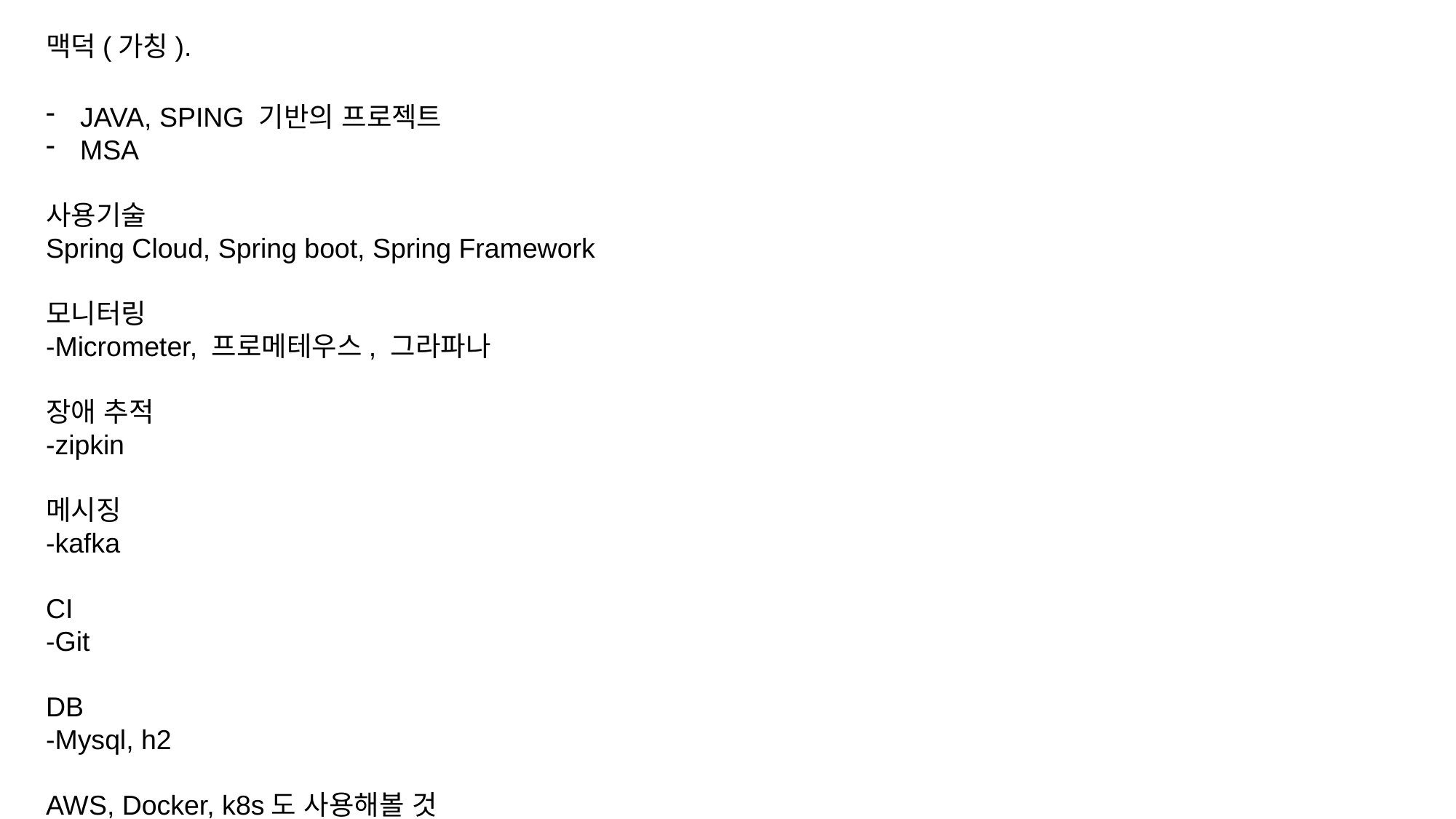

맥덕(가칭).
JAVA, SPING 기반의 프로젝트
MSA

사용기술
Spring Cloud, Spring boot, Spring Framework

모니터링
-Micrometer, 프로메테우스, 그라파나

장애 추적
-zipkin

메시징
-kafka

CI
-Git

DB
-Mysql, h2

AWS, Docker, k8s도 사용해볼 것